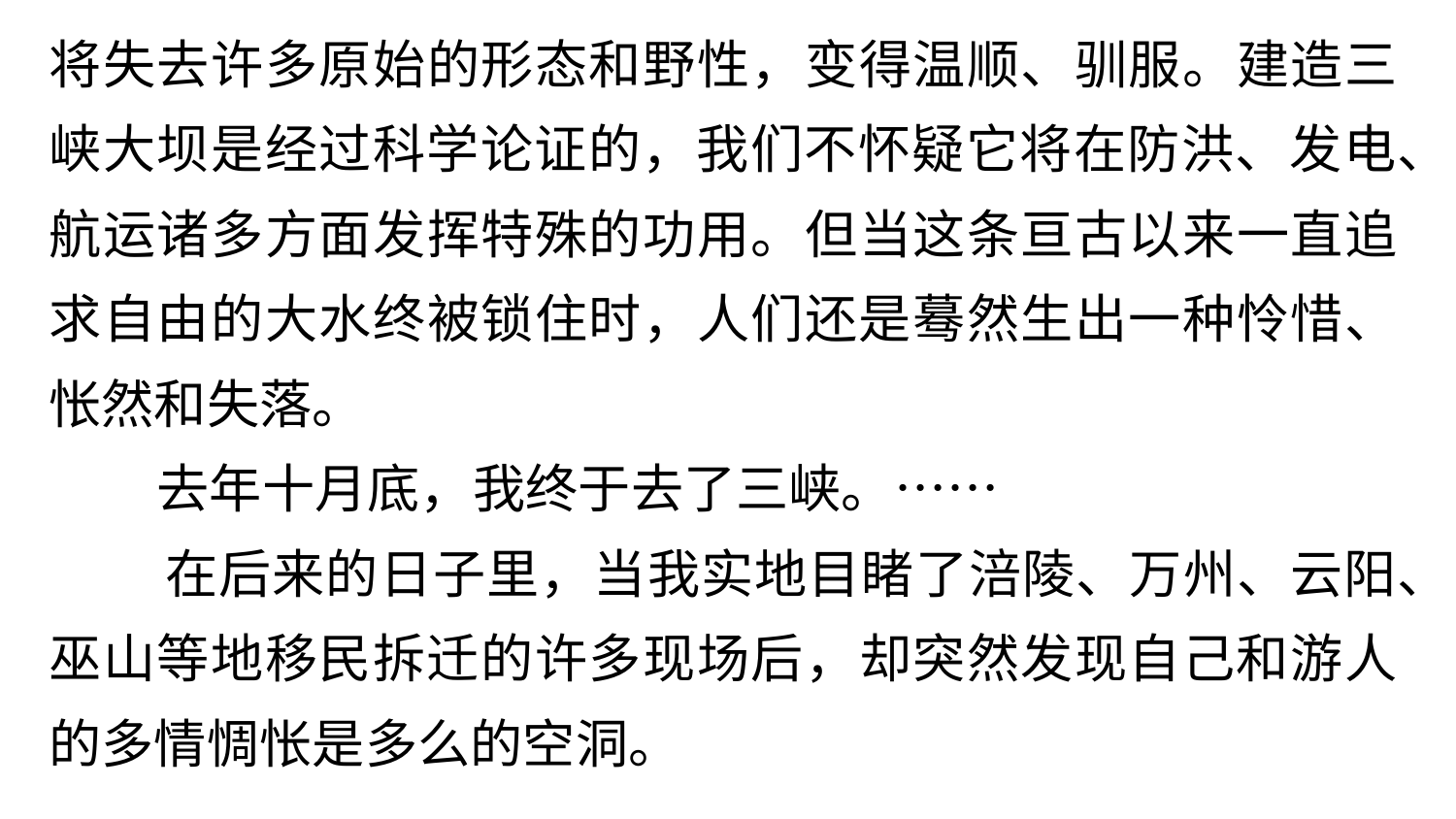

将失去许多原始的形态和野性，变得温顺、驯服。建造三峡大坝是经过科学论证的，我们不怀疑它将在防洪、发电、航运诸多方面发挥特殊的功用。但当这条亘古以来一直追求自由的大水终被锁住时，人们还是蓦然生出一种怜惜、怅然和失落。
        去年十月底，我终于去了三峡。……
        在后来的日子里，当我实地目睹了涪陵、万州、云阳、巫山等地移民拆迁的许多现场后，却突然发现自己和游人的多情惆怅是多么的空洞。